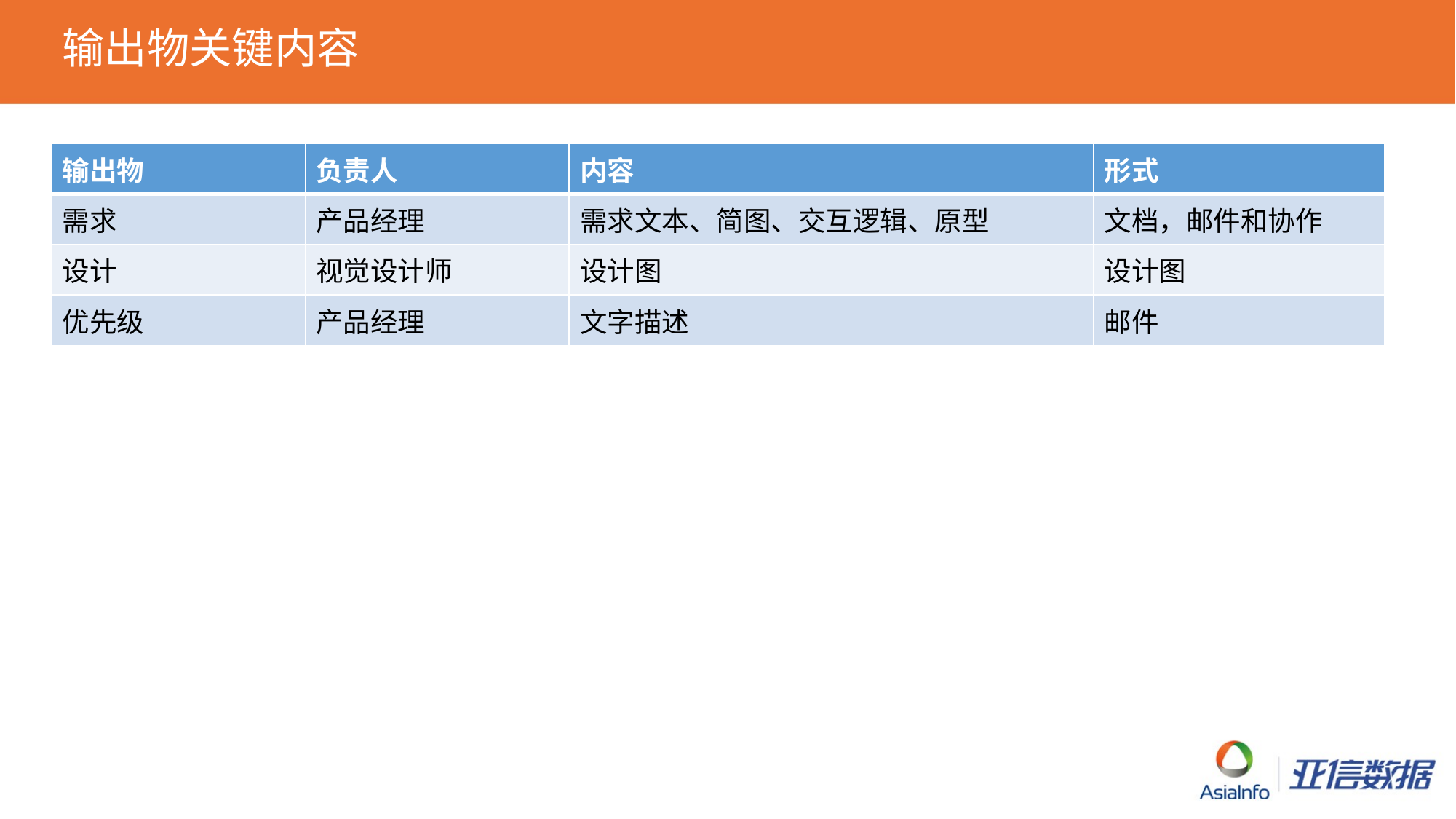

# 输出物关键内容
| 输出物 | 负责人 | 内容 | 形式 |
| --- | --- | --- | --- |
| 需求 | 产品经理 | 需求文本、简图、交互逻辑、原型 | 文档，邮件和协作 |
| 设计 | 视觉设计师 | 设计图 | 设计图 |
| 优先级 | 产品经理 | 文字描述 | 邮件 |